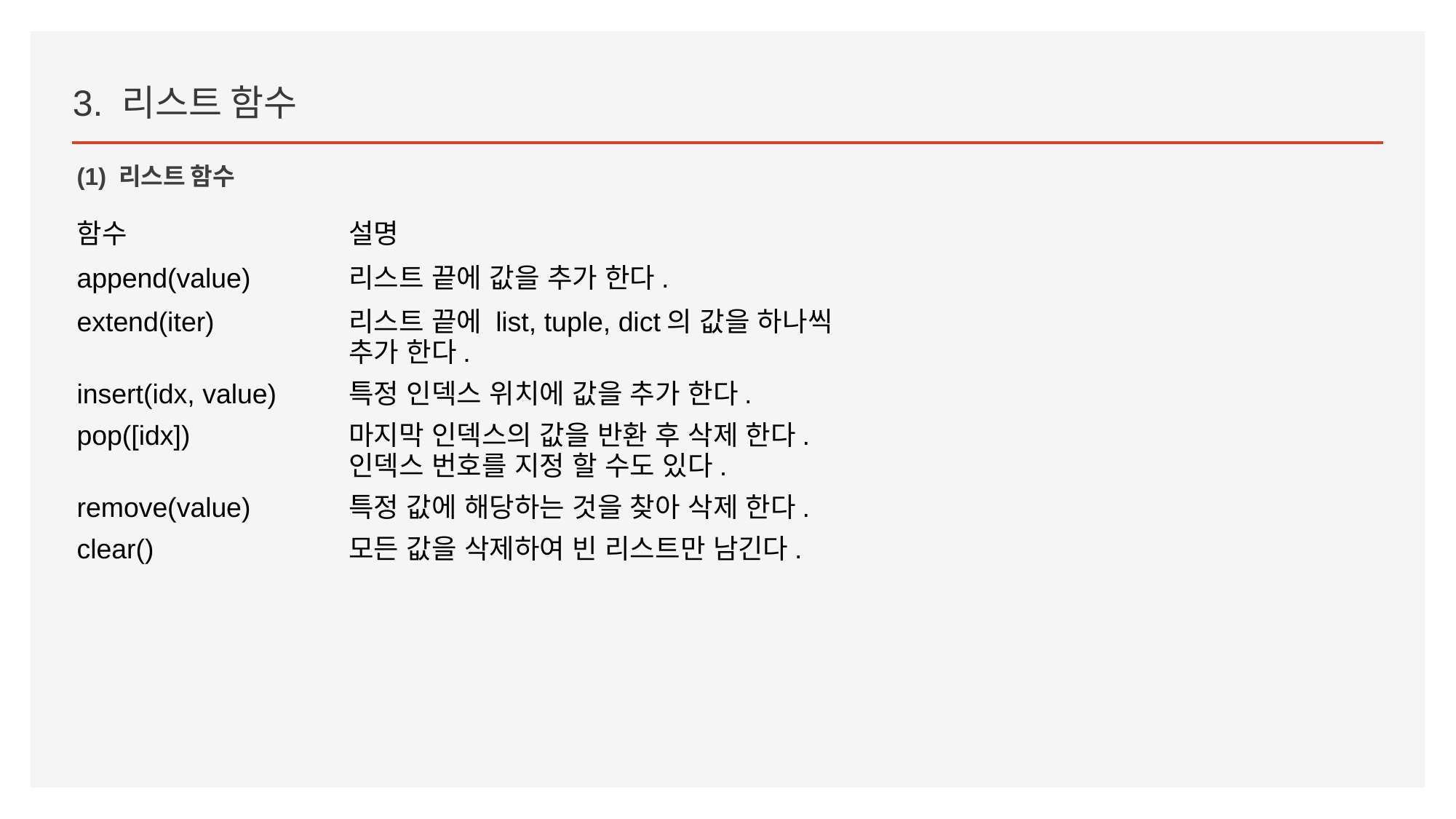

3. 리스트 함수
(1) 리스트 함수
| 함수 | 설명 |
| --- | --- |
| append(value) | 리스트 끝에 값을 추가 한다. |
| extend(iter) | 리스트 끝에 list, tuple, dict의 값을 하나씩 추가 한다. |
| insert(idx, value) | 특정 인덱스 위치에 값을 추가 한다. |
| pop([idx]) | 마지막 인덱스의 값을 반환 후 삭제 한다. 인덱스 번호를 지정 할 수도 있다. |
| remove(value) | 특정 값에 해당하는 것을 찾아 삭제 한다. |
| clear() | 모든 값을 삭제하여 빈 리스트만 남긴다. |